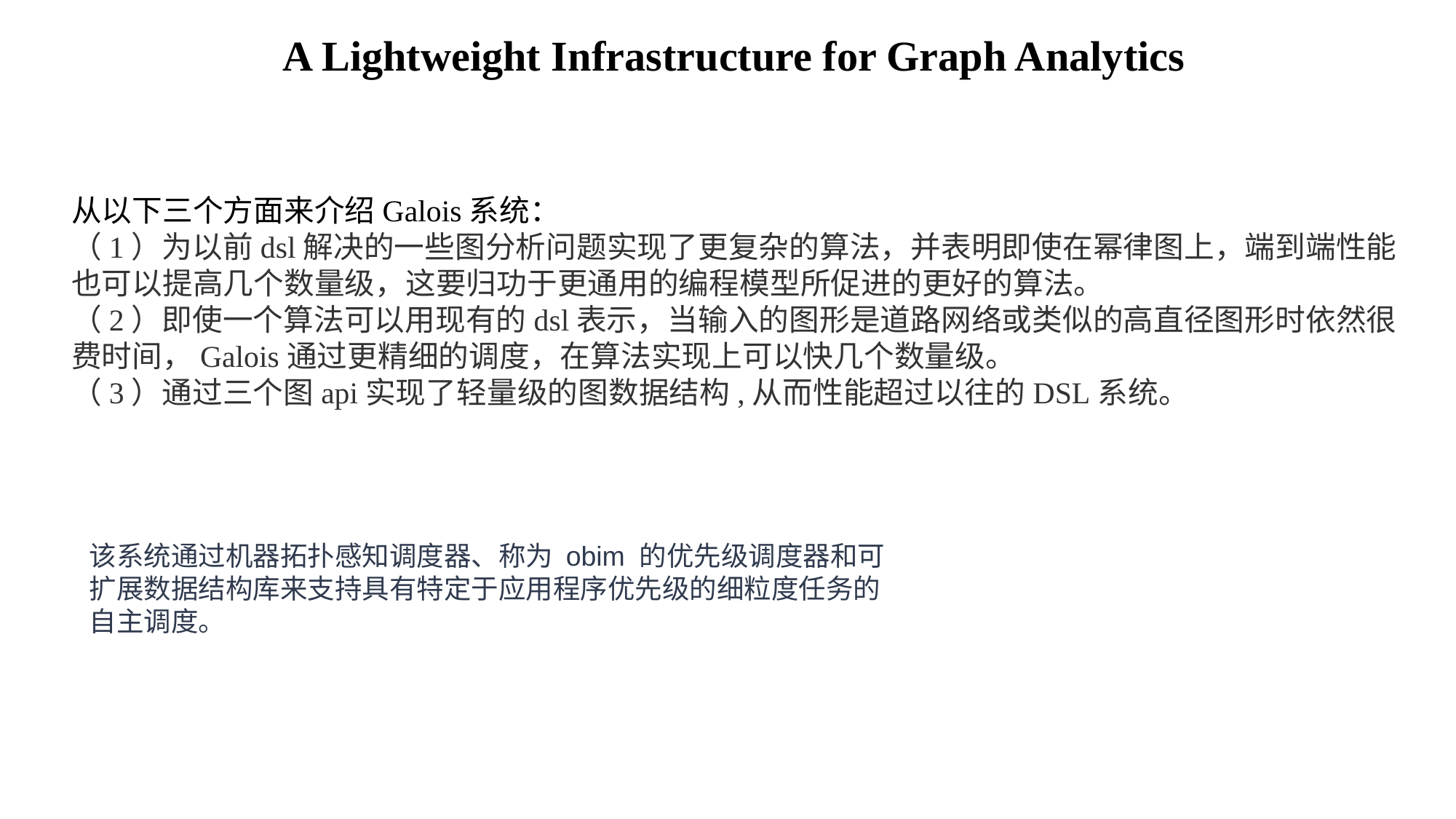

A Lightweight Infrastructure for Graph Analytics
从以下三个方面来介绍Galois系统：
（1）为以前dsl解决的一些图分析问题实现了更复杂的算法，并表明即使在幂律图上，端到端性能也可以提高几个数量级，这要归功于更通用的编程模型所促进的更好的算法。
（2）即使一个算法可以用现有的dsl表示，当输入的图形是道路网络或类似的高直径图形时依然很费时间，Galois通过更精细的调度，在算法实现上可以快几个数量级。
（3）通过三个图api实现了轻量级的图数据结构,从而性能超过以往的DSL系统。
该系统通过机器拓扑感知调度器、称为 obim 的优先级调度器和可扩展数据结构库来支持具有特定于应用程序优先级的细粒度任务的自主调度。